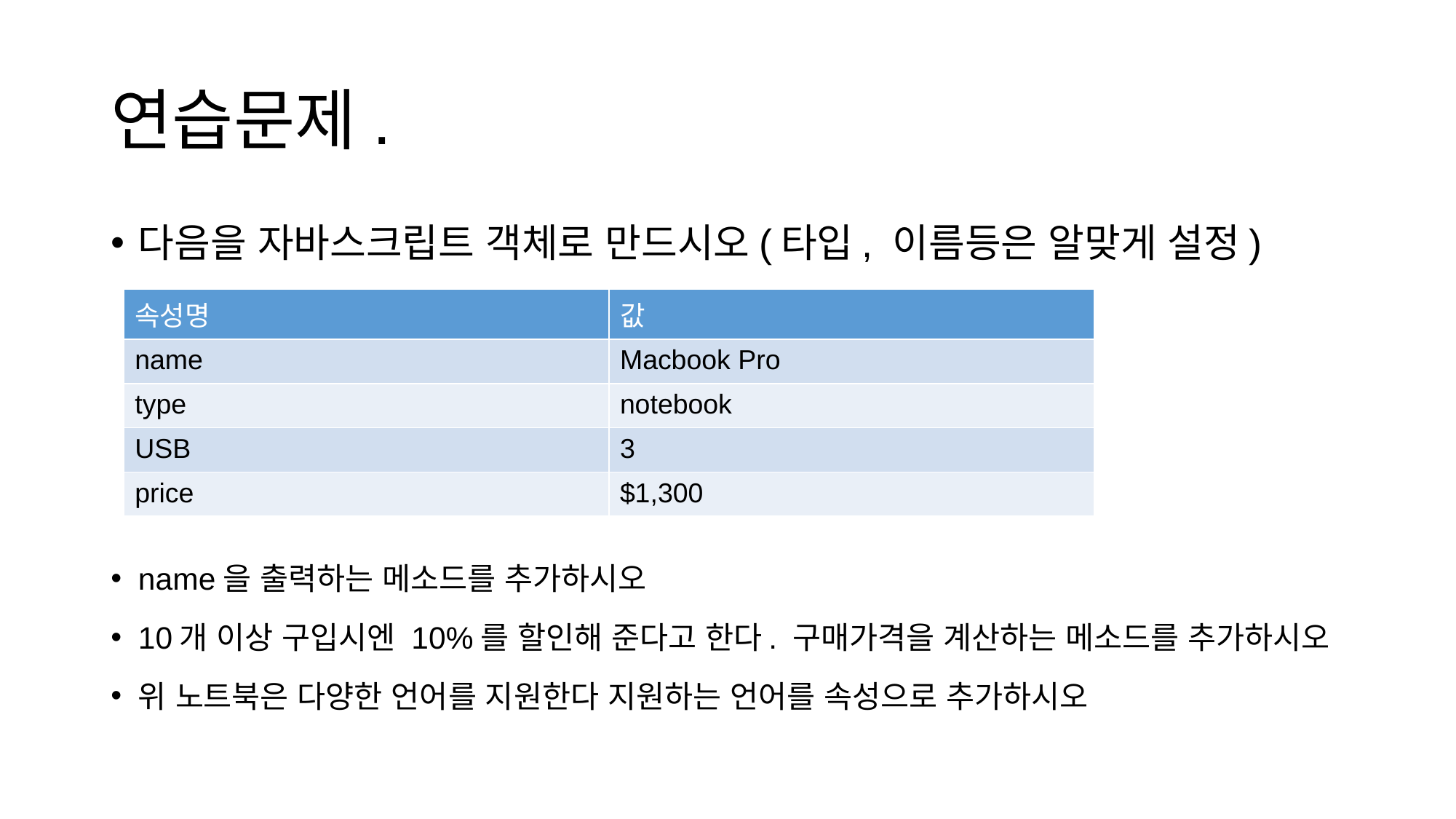

# 연습문제.
다음을 자바스크립트 객체로 만드시오(타입, 이름등은 알맞게 설정)

name을 출력하는 메소드를 추가하시오
10개 이상 구입시엔 10%를 할인해 준다고 한다. 구매가격을 계산하는 메소드를 추가하시오
위 노트북은 다양한 언어를 지원한다 지원하는 언어를 속성으로 추가하시오

| 속성명 | 값 |
| --- | --- |
| name | Macbook Pro |
| type | notebook |
| USB | 3 |
| price | $1,300 |